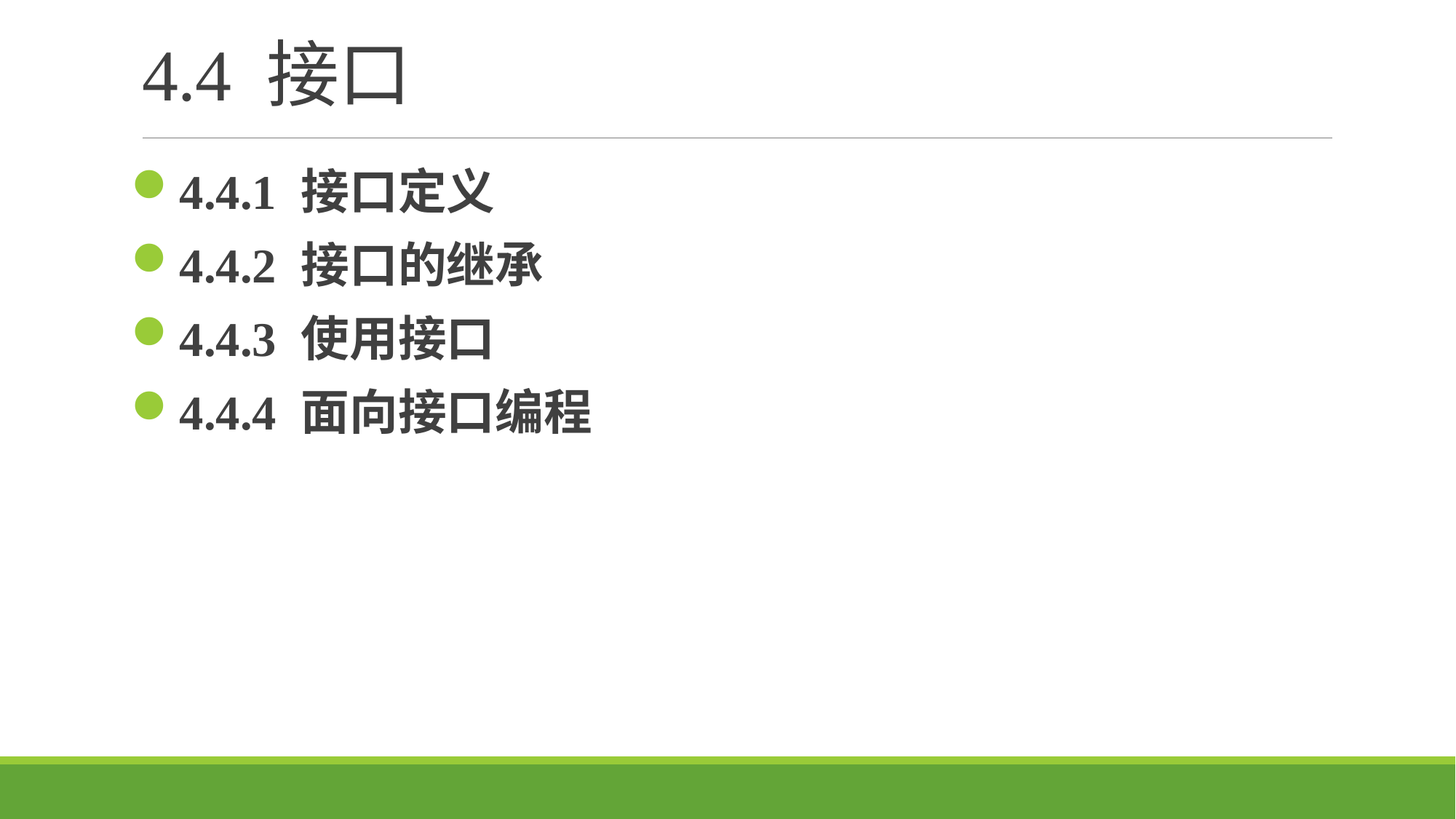

# 4.4 接口
4.4.1 接口定义
4.4.2 接口的继承
4.4.3 使用接口
4.4.4 面向接口编程